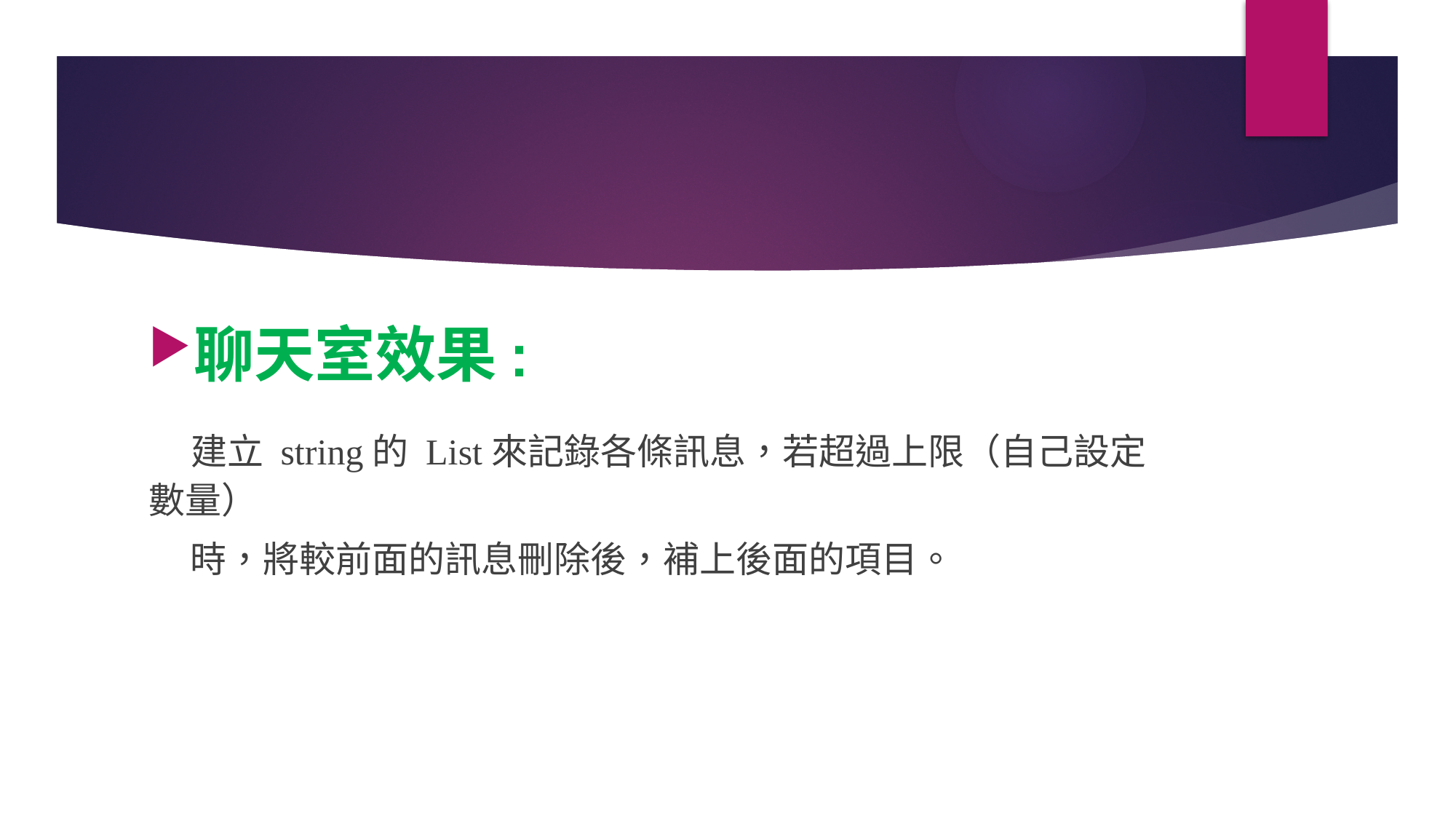

#
聊天室效果:
  建立 string的 List來記錄各條訊息，若超過上限（自己設定數量）
    時，將較前面的訊息刪除後，補上後面的項目。